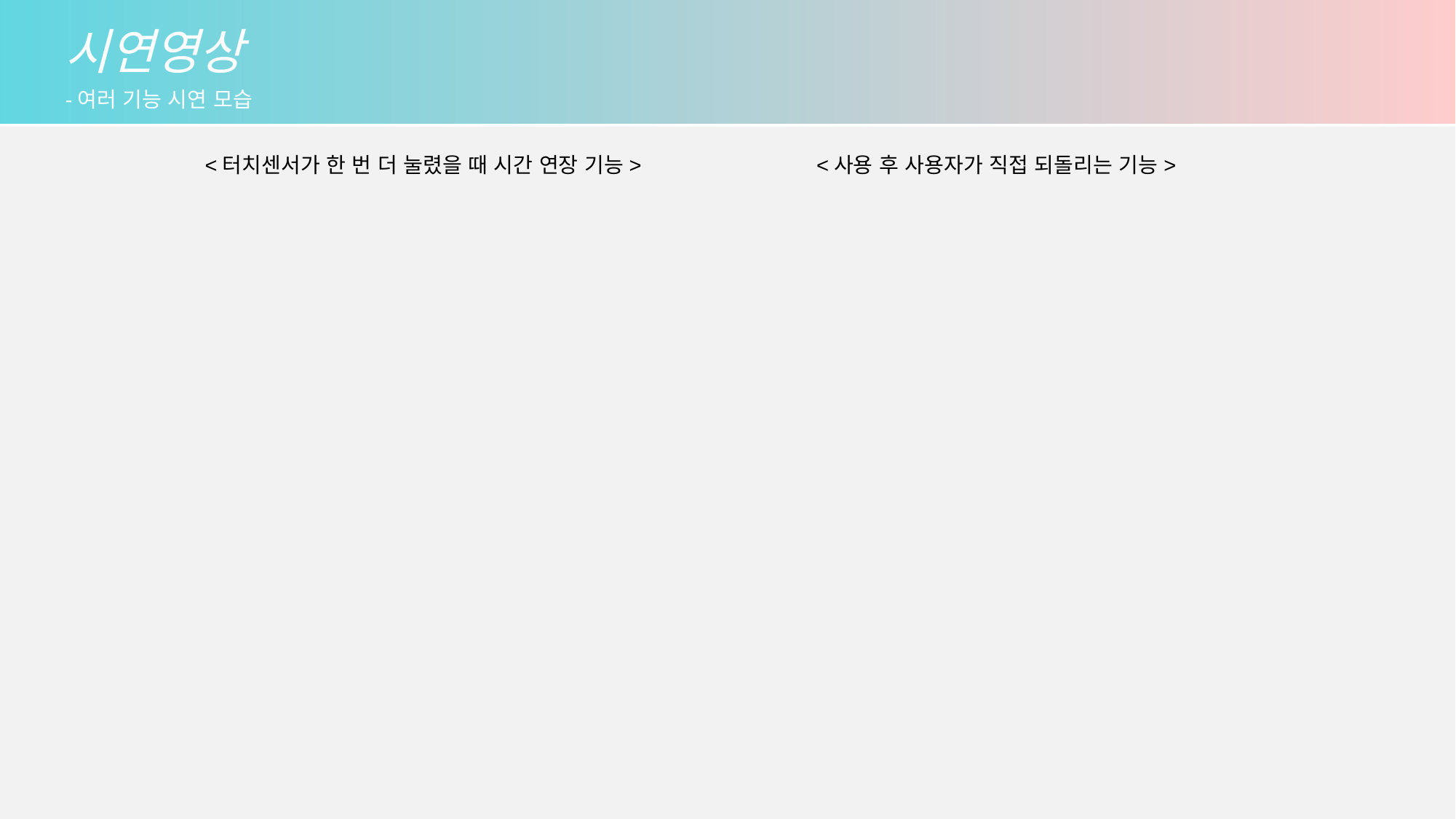

시연영상
-여러 기능 시연 모습
<터치센서가 한 번 더 눌렸을 때 시간 연장 기능>
<사용 후 사용자가 직접 되돌리는 기능>